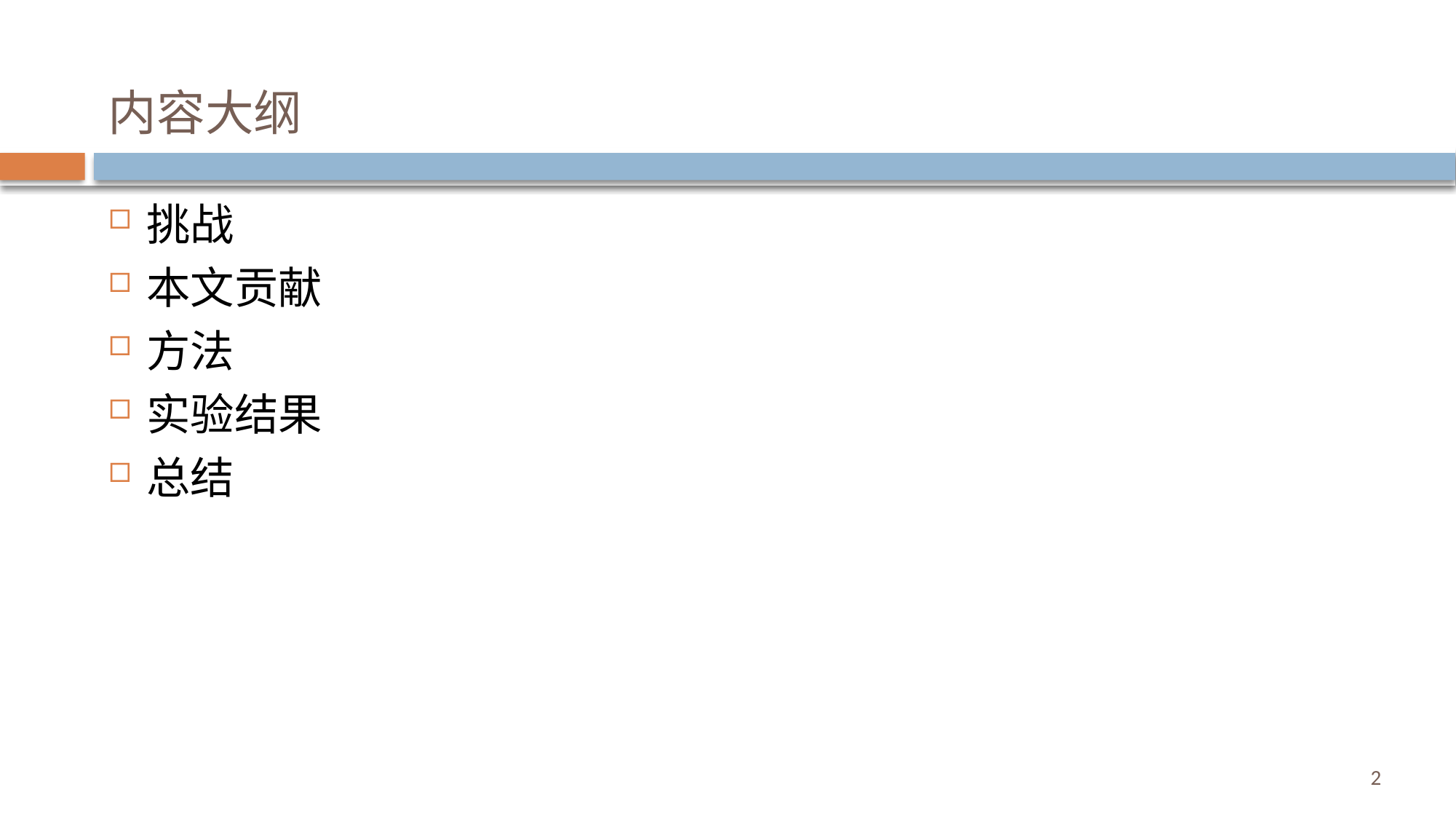

# 内容大纲
挑战
本文贡献
方法
实验结果
总结
2